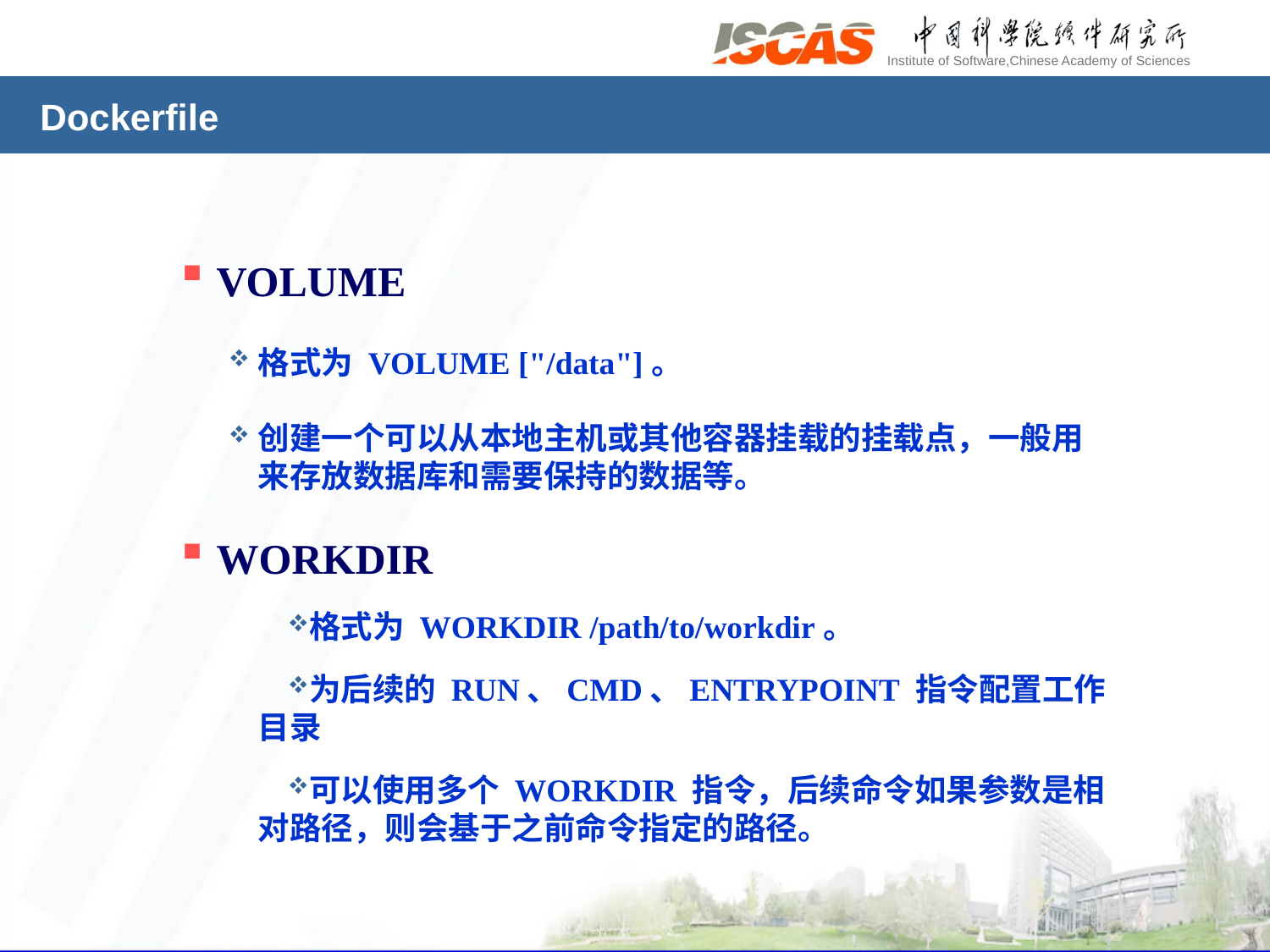

# Dockerfile
VOLUME
格式为 VOLUME ["/data"]。
创建一个可以从本地主机或其他容器挂载的挂载点，一般用来存放数据库和需要保持的数据等。
WORKDIR
格式为 WORKDIR /path/to/workdir。
为后续的 RUN、CMD、ENTRYPOINT 指令配置工作目录
可以使用多个 WORKDIR 指令，后续命令如果参数是相对路径，则会基于之前命令指定的路径。